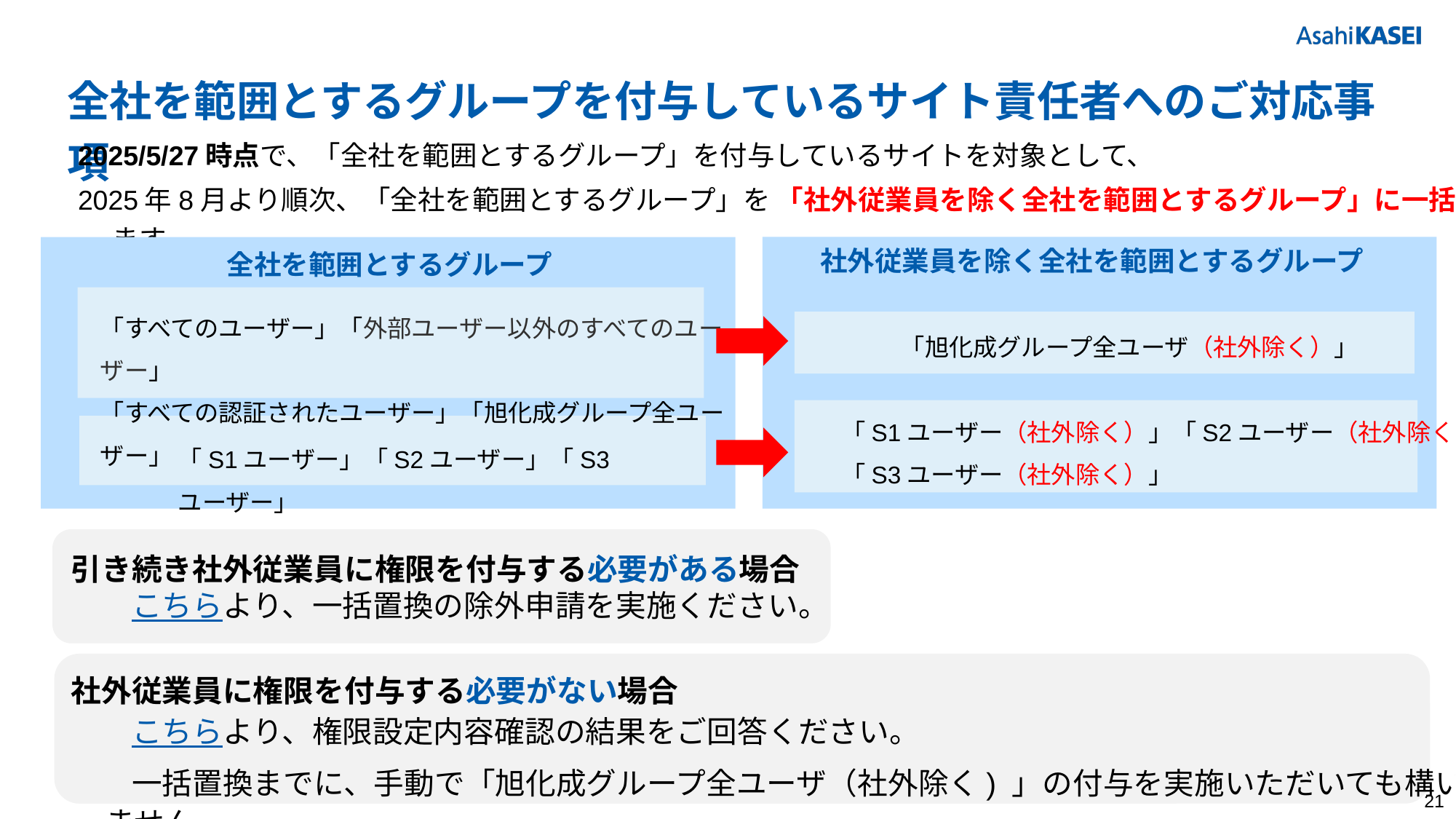

# 全社を範囲とするグループを付与しているサイト責任者へのご対応事項
2025/5/27時点で、「全社を範囲とするグループ」を付与しているサイトを対象として、
2025年8月より順次、「全社を範囲とするグループ」を 「社外従業員を除く全社を範囲とするグループ」に一括置換します。

社外従業員を除く全社を範囲とするグループ
全社を範囲とするグループ

「すべてのユーザー」「外部ユーザー以外のすべてのユーザー」
「すべての認証されたユーザー」「旭化成グループ全ユーザー」

「旭化成グループ全ユーザ（社外除く）」

「S1ユーザー（社外除く）」「S2ユーザー（社外除く）」
「S3ユーザー（社外除く）」

「S1ユーザー」「S2ユーザー」「S3ユーザー」

引き続き社外従業員に権限を付与する必要がある場合
　　こちらより、一括置換の除外申請を実施ください。
社外従業員に権限を付与する必要がない場合
　　こちらより、権限設定内容確認の結果をご回答ください。
　　一括置換までに、手動で「旭化成グループ全ユーザ（社外除く) 」の付与を実施いただいても構いません

21